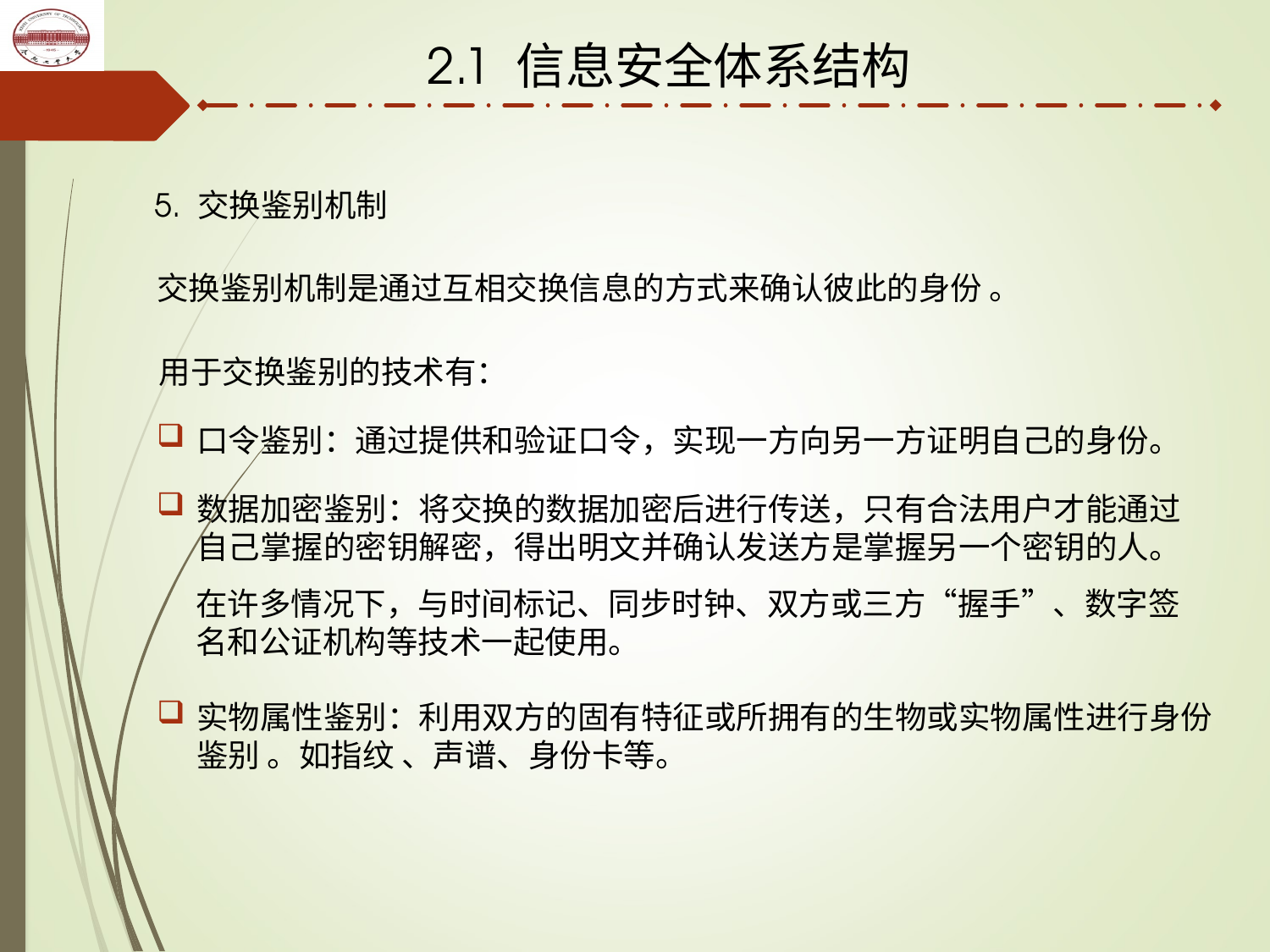

2.1 信息安全体系结构
5. 交换鉴别机制
交换鉴别机制是通过互相交换信息的方式来确认彼此的身份 。
用于交换鉴别的技术有：
口令鉴别：通过提供和验证口令，实现一方向另一方证明自己的身份。
数据加密鉴别：将交换的数据加密后进行传送，只有合法用户才能通过自己掌握的密钥解密，得出明文并确认发送方是掌握另一个密钥的人。
在许多情况下，与时间标记、同步时钟、双方或三方“握手”、数字签名和公证机构等技术一起使用。
实物属性鉴别：利用双方的固有特征或所拥有的生物或实物属性进行身份鉴别 。如指纹 、声谱、身份卡等。